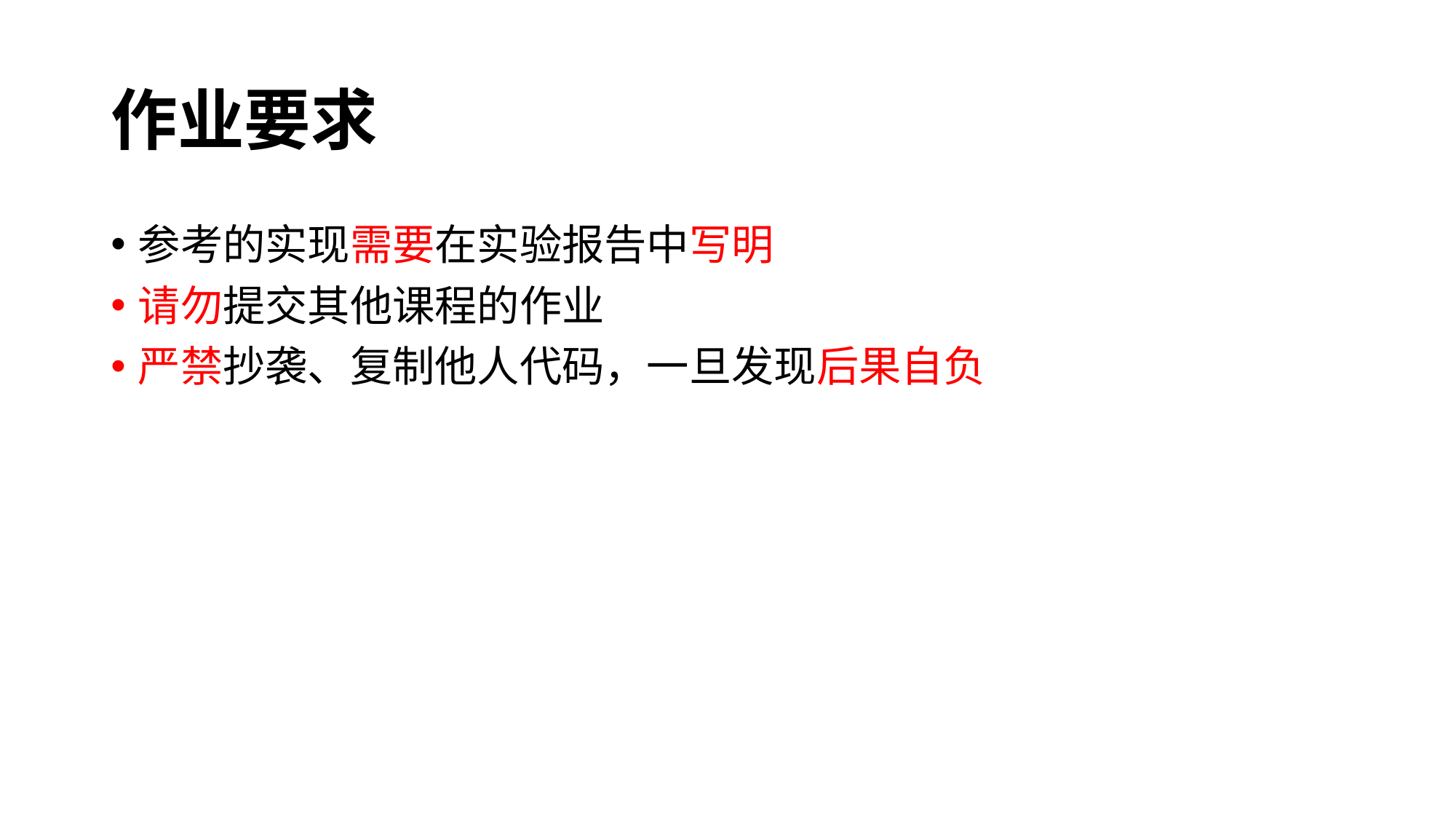

# 作业要求
参考的实现需要在实验报告中写明
请勿提交其他课程的作业
严禁抄袭、复制他人代码，一旦发现后果自负